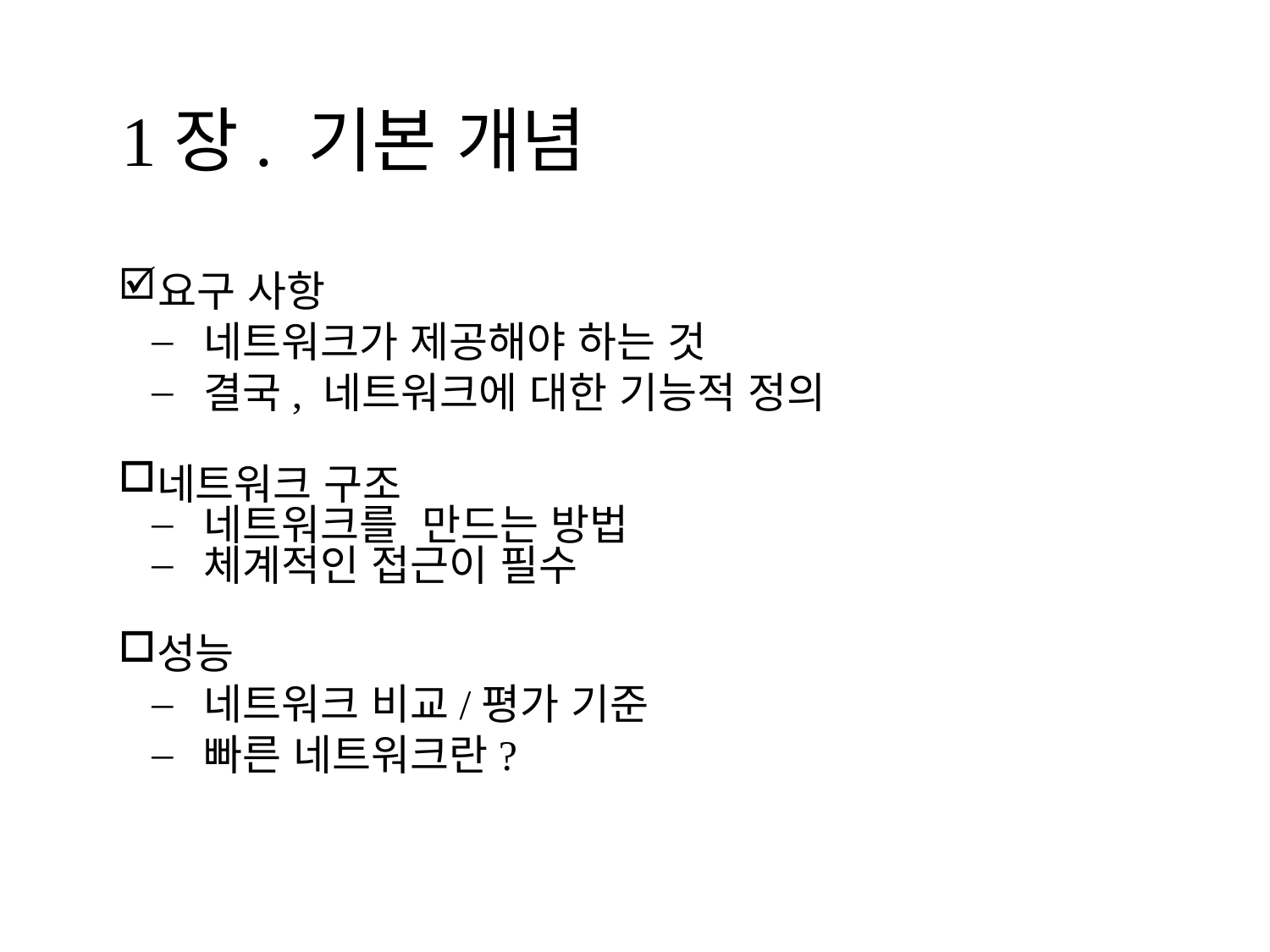

1장. 기본 개념
요구 사항
 네트워크가 제공해야 하는 것
 결국, 네트워크에 대한 기능적 정의

네트워크 구조
 네트워크를  만드는 방법
 체계적인 접근이 필수

성능
 네트워크 비교/평가 기준
 빠른 네트워크란?